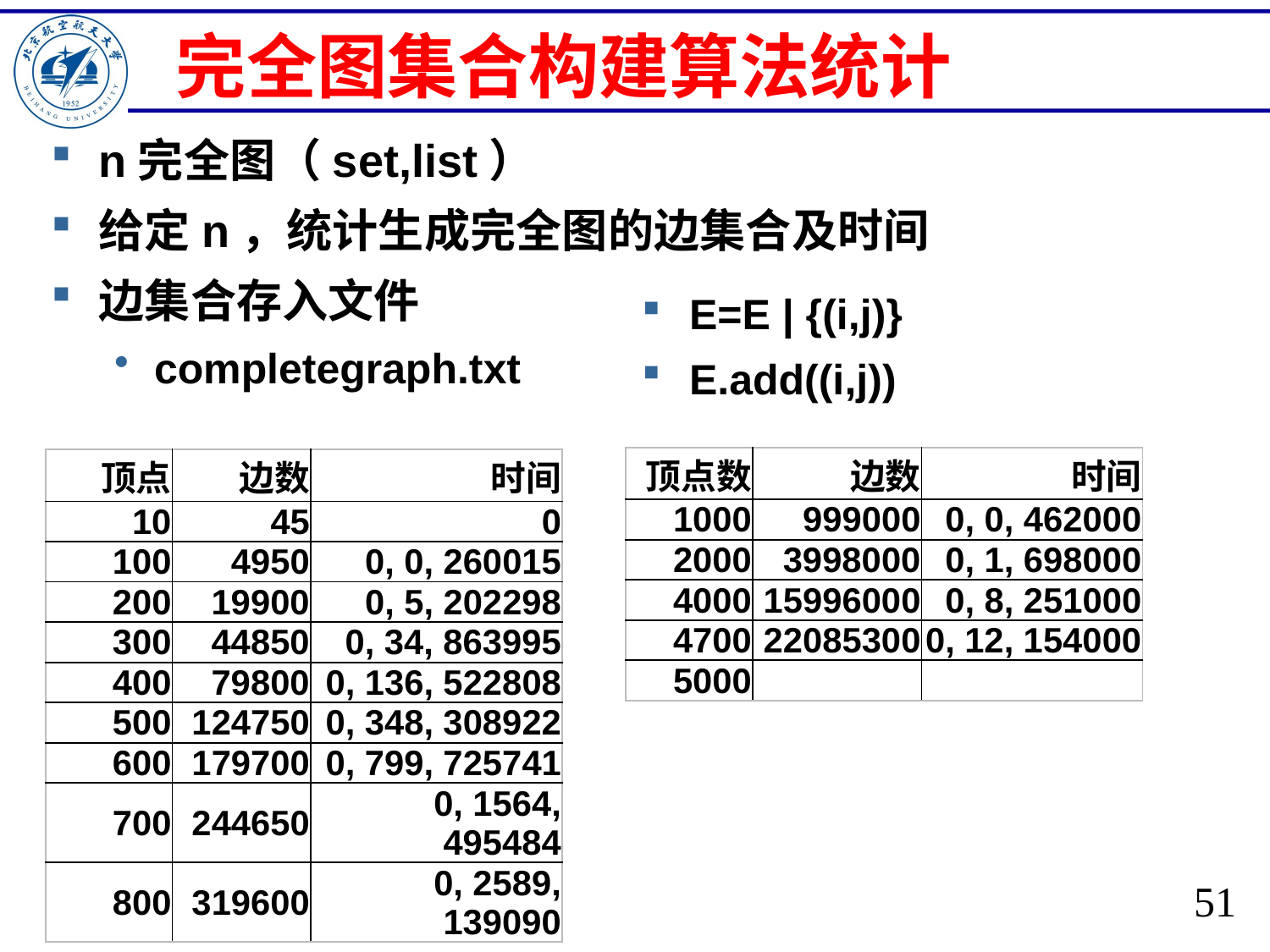

# 完全图集合构建算法统计
n完全图（set,list）
给定n，统计生成完全图的边集合及时间
边集合存入文件
completegraph.txt
E=E | {(i,j)}
E.add((i,j))
| 顶点数 | 边数 | 时间 |
| --- | --- | --- |
| 1000 | 999000 | 0, 0, 462000 |
| 2000 | 3998000 | 0, 1, 698000 |
| 4000 | 15996000 | 0, 8, 251000 |
| 4700 | 22085300 | 0, 12, 154000 |
| 5000 |  |  |
| 顶点 | 边数 | 时间 |
| --- | --- | --- |
| 10 | 45 | 0 |
| 100 | 4950 | 0, 0, 260015 |
| 200 | 19900 | 0, 5, 202298 |
| 300 | 44850 | 0, 34, 863995 |
| 400 | 79800 | 0, 136, 522808 |
| 500 | 124750 | 0, 348, 308922 |
| 600 | 179700 | 0, 799, 725741 |
| 700 | 244650 | 0, 1564, 495484 |
| 800 | 319600 | 0, 2589, 139090 |